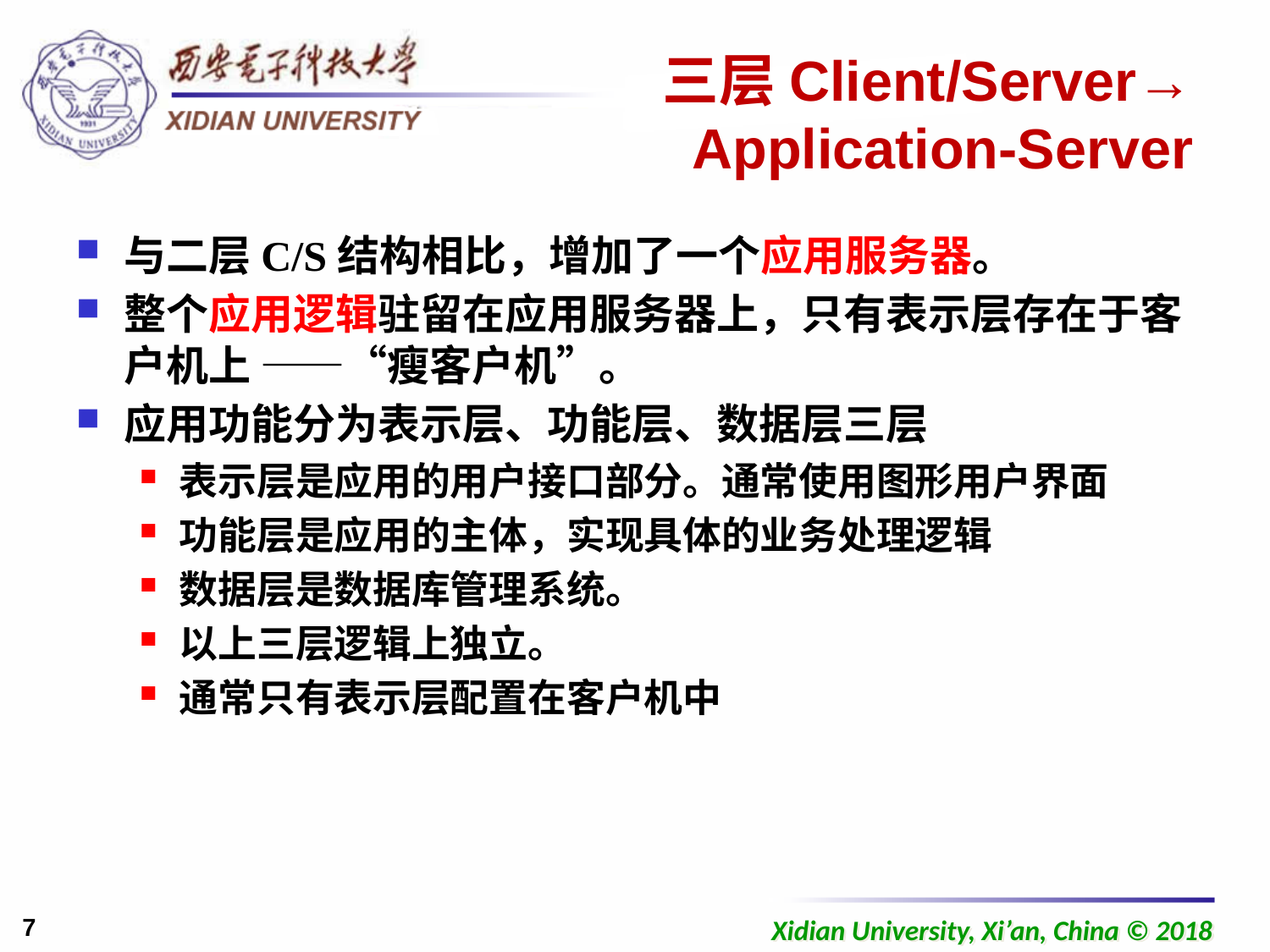

# 三层Client/Server→ Application-Server
与二层C/S结构相比，增加了一个应用服务器。
整个应用逻辑驻留在应用服务器上，只有表示层存在于客户机上 ——“瘦客户机”。
应用功能分为表示层、功能层、数据层三层
表示层是应用的用户接口部分。通常使用图形用户界面
功能层是应用的主体，实现具体的业务处理逻辑
数据层是数据库管理系统。
以上三层逻辑上独立。
通常只有表示层配置在客户机中